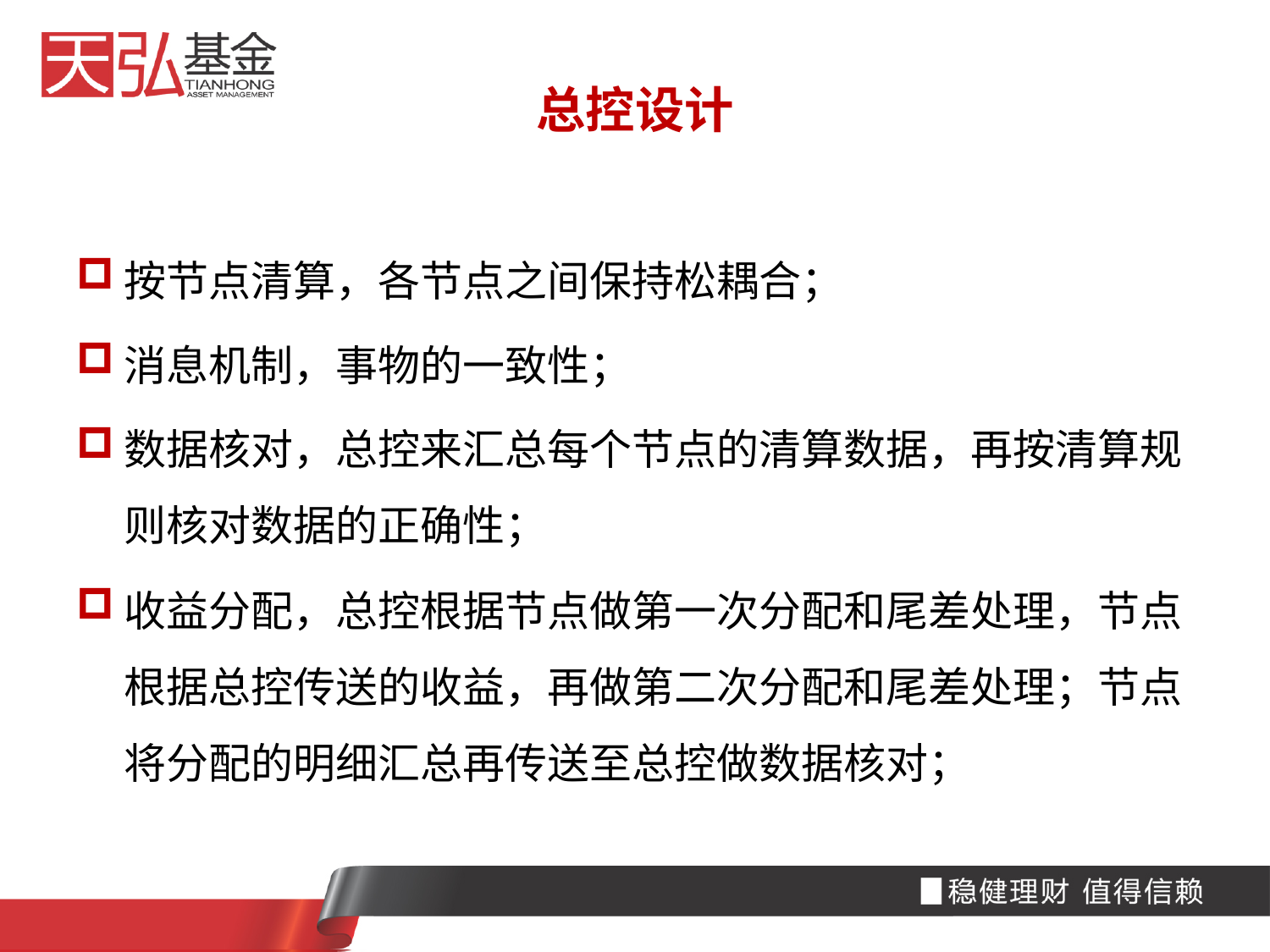

# 总控设计
按节点清算，各节点之间保持松耦合；
消息机制，事物的一致性；
数据核对，总控来汇总每个节点的清算数据，再按清算规则核对数据的正确性；
收益分配，总控根据节点做第一次分配和尾差处理，节点根据总控传送的收益，再做第二次分配和尾差处理；节点将分配的明细汇总再传送至总控做数据核对；